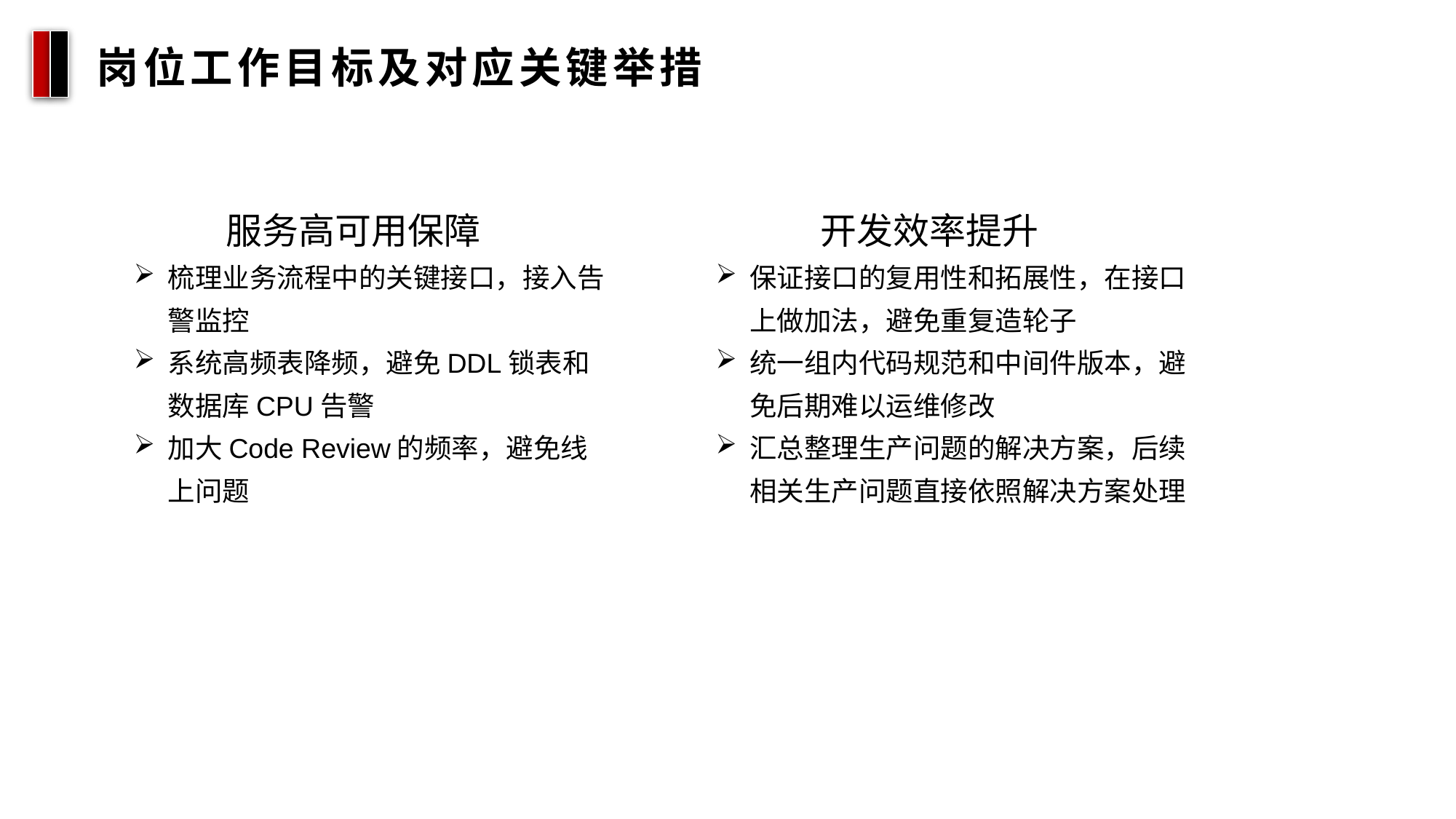

岗位工作目标及对应关键举措
	     服务高可用保障
梳理业务流程中的关键接口，接入告警监控
系统高频表降频，避免DDL锁表和数据库CPU告警
加大Code Review的频率，避免线上问题
	       开发效率提升
保证接口的复用性和拓展性，在接口上做加法，避免重复造轮子
统一组内代码规范和中间件版本，避免后期难以运维修改
汇总整理生产问题的解决方案，后续相关生产问题直接依照解决方案处理